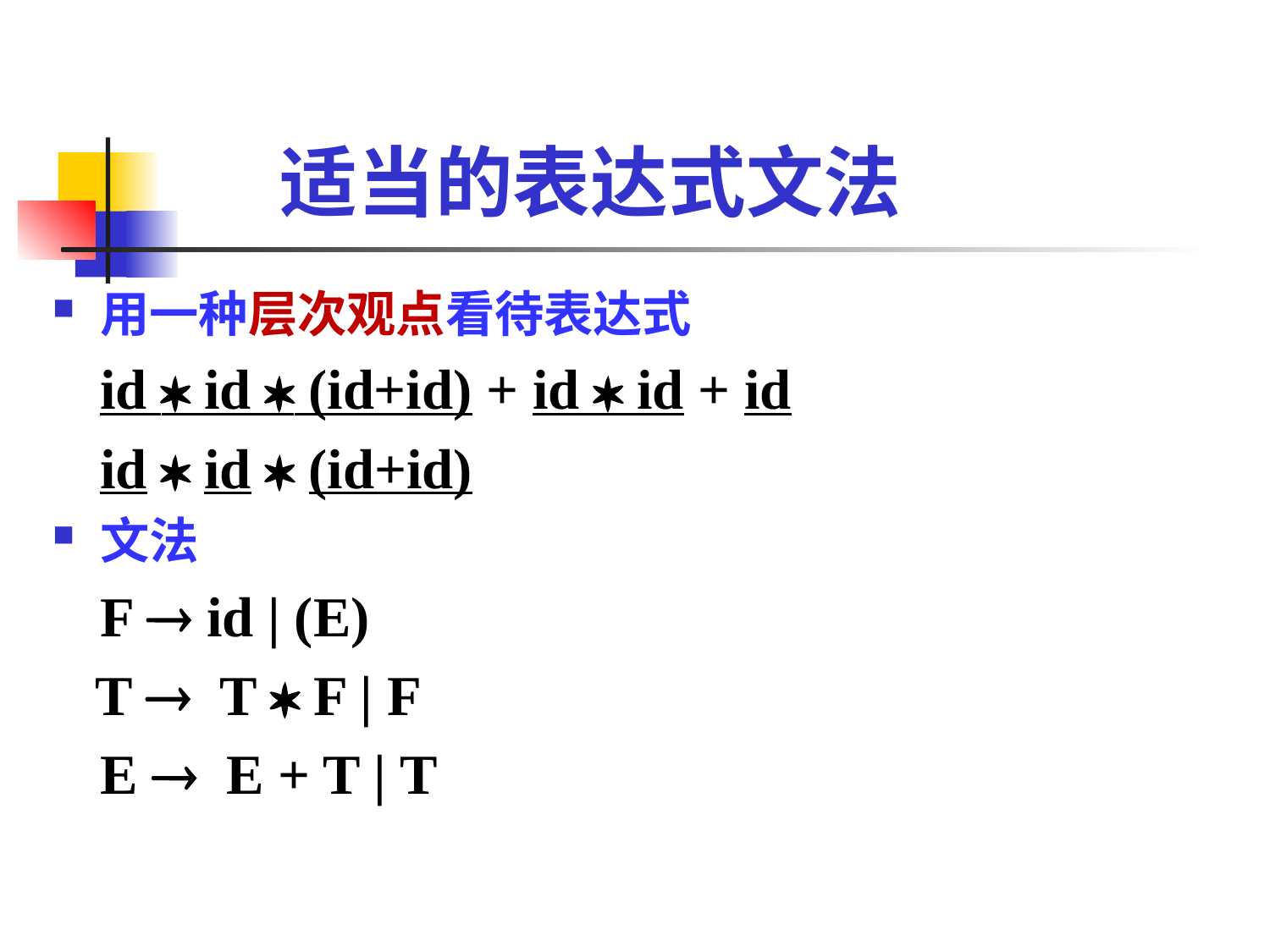

# 适当的表达式文法
用一种层次观点看待表达式
	id ∗ id ∗ (id+id) + id ∗ id + id
	id ∗ id ∗ (id+id)
文法
	F → id | (E)
   T →  T ∗ F | F
	E →  E + T | T